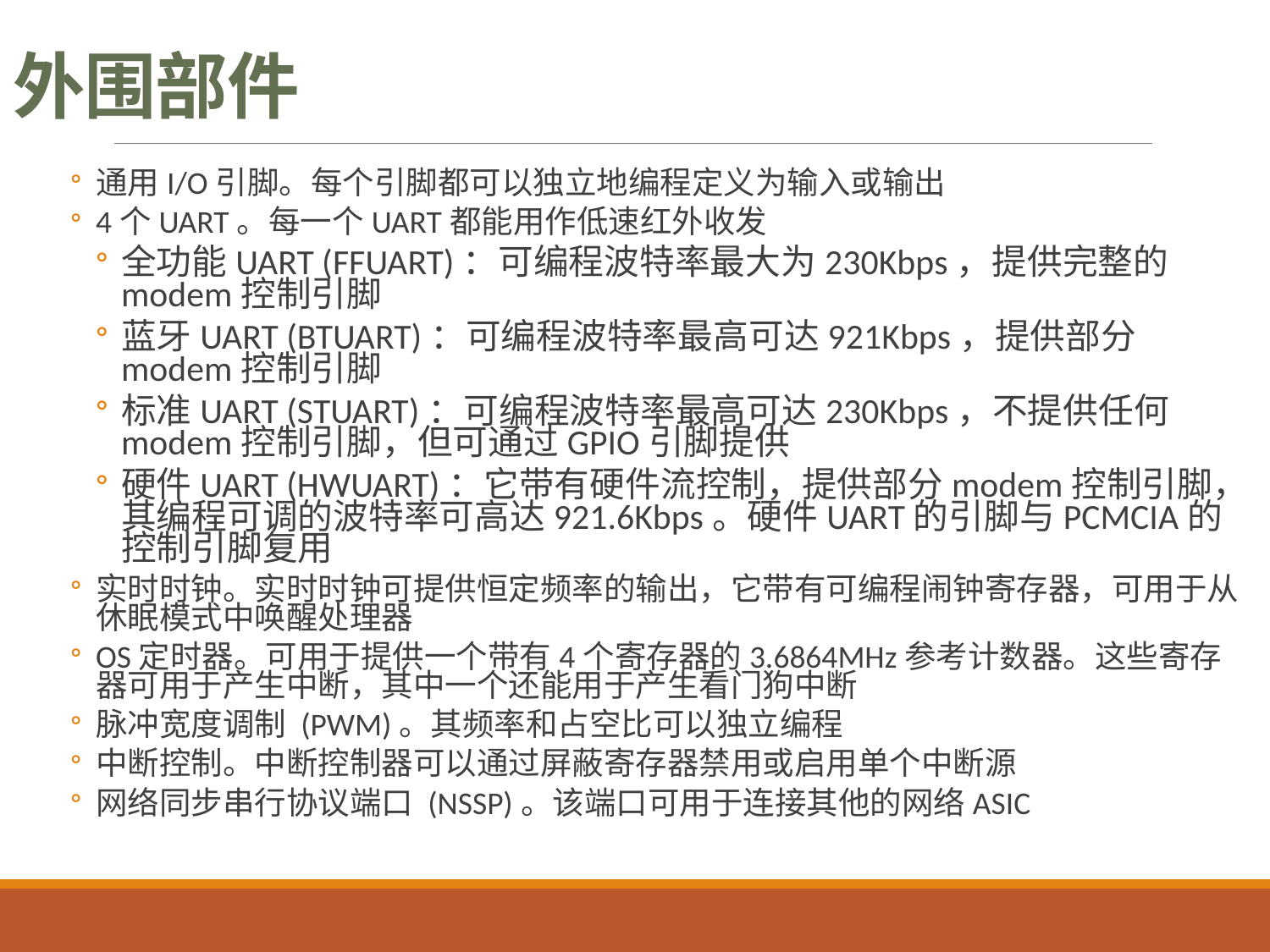

# 外围部件
通用I/O引脚。每个引脚都可以独立地编程定义为输入或输出
4个UART。每一个UART都能用作低速红外收发
全功能UART (FFUART)：可编程波特率最大为230Kbps，提供完整的modem控制引脚
蓝牙UART (BTUART)：可编程波特率最高可达921Kbps，提供部分modem控制引脚
标准UART (STUART)：可编程波特率最高可达230Kbps，不提供任何modem控制引脚，但可通过GPIO引脚提供
硬件UART (HWUART)：它带有硬件流控制，提供部分modem控制引脚，其编程可调的波特率可高达921.6Kbps。硬件UART的引脚与PCMCIA的控制引脚复用
实时时钟。实时时钟可提供恒定频率的输出，它带有可编程闹钟寄存器，可用于从休眠模式中唤醒处理器
OS定时器。可用于提供一个带有4个寄存器的3.6864MHz参考计数器。这些寄存器可用于产生中断，其中一个还能用于产生看门狗中断
脉冲宽度调制 (PWM)。其频率和占空比可以独立编程
中断控制。中断控制器可以通过屏蔽寄存器禁用或启用单个中断源
网络同步串行协议端口 (NSSP)。该端口可用于连接其他的网络ASIC